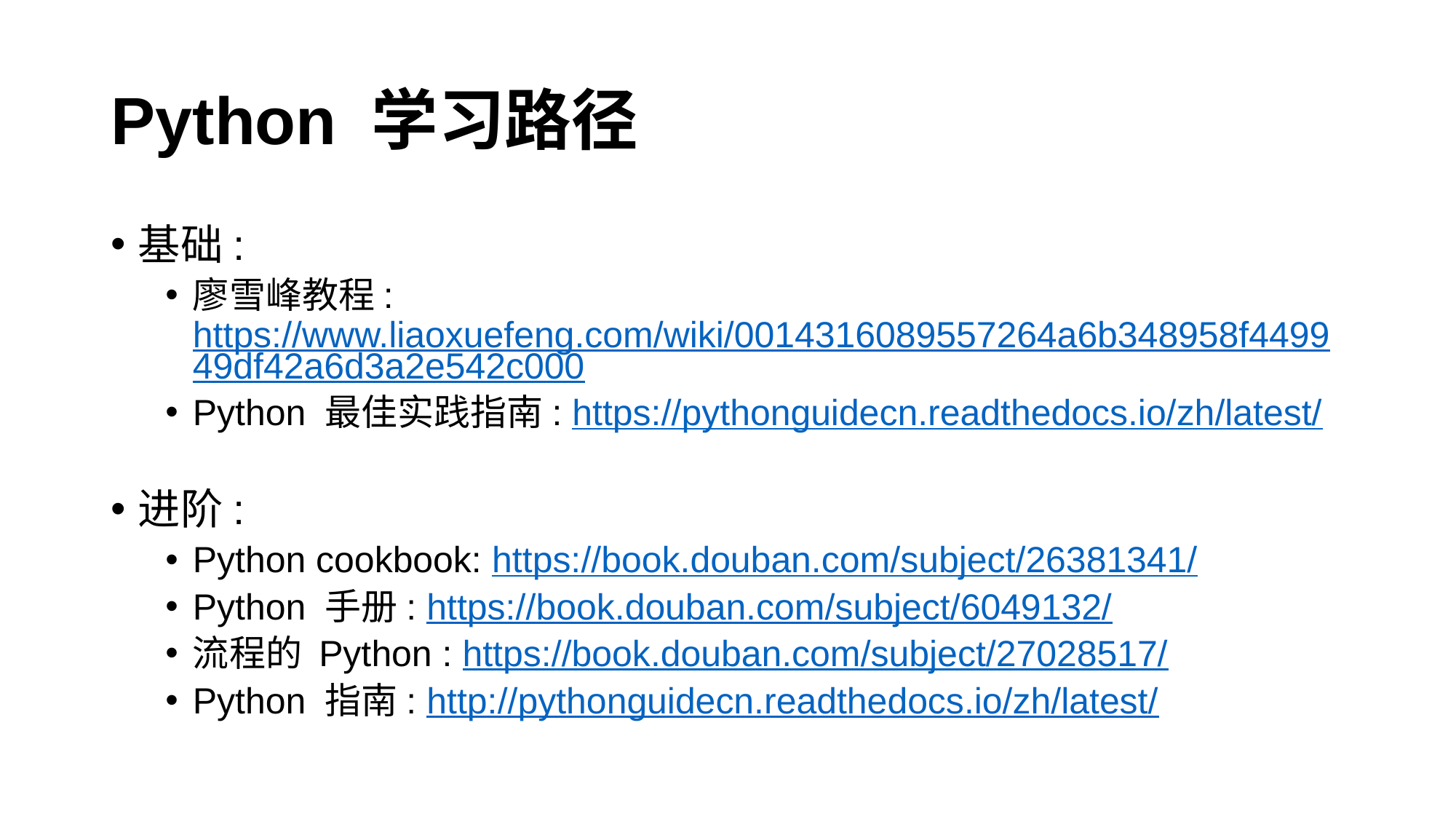

# Python 学习路径
基础:
廖雪峰教程: https://www.liaoxuefeng.com/wiki/0014316089557264a6b348958f449949df42a6d3a2e542c000
Python 最佳实践指南: https://pythonguidecn.readthedocs.io/zh/latest/
进阶:
Python cookbook: https://book.douban.com/subject/26381341/
Python 手册: https://book.douban.com/subject/6049132/
流程的 Python : https://book.douban.com/subject/27028517/
Python 指南: http://pythonguidecn.readthedocs.io/zh/latest/